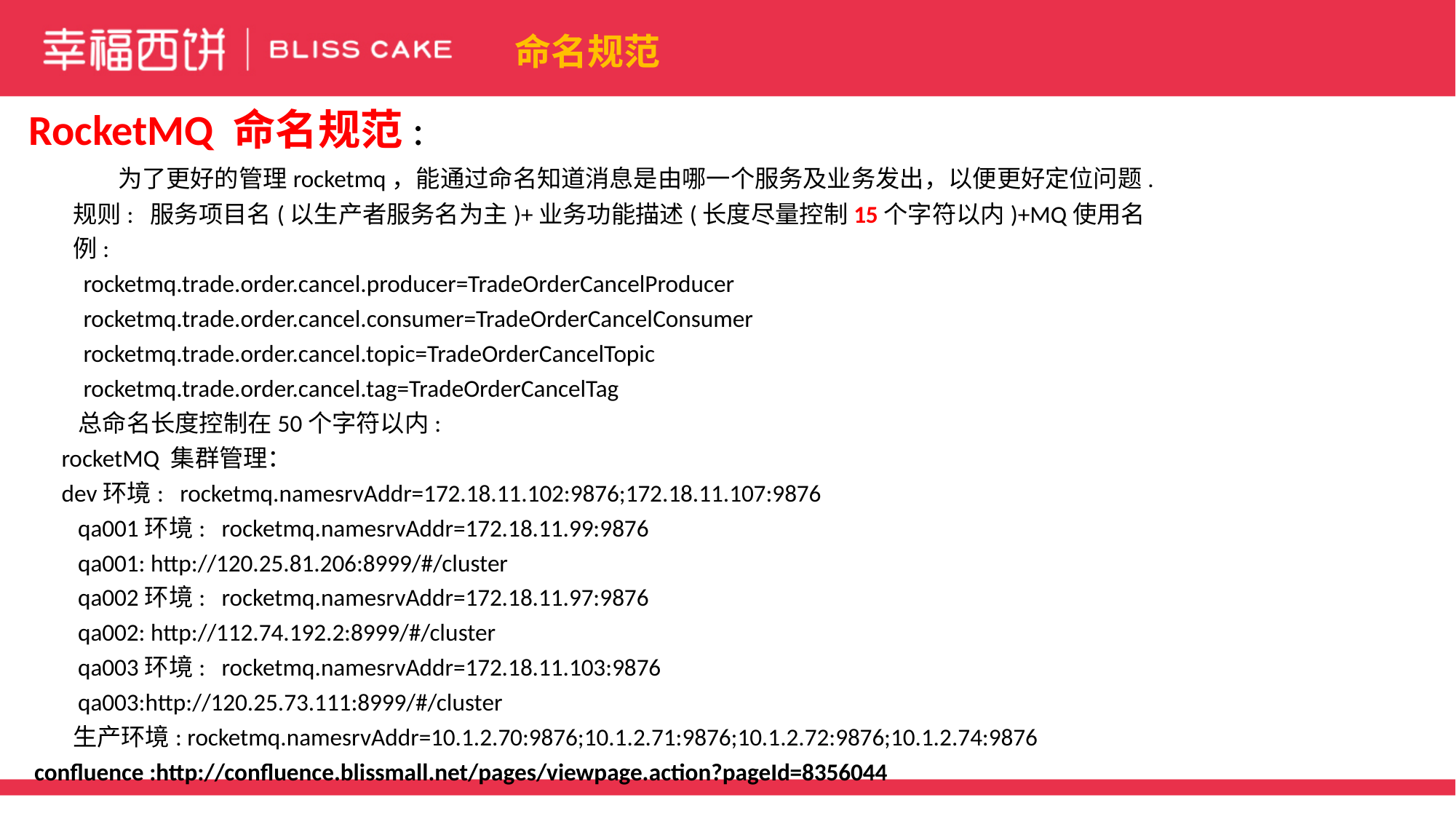

命名规范
RocketMQ 命名规范:
               为了更好的管理rocketmq，能通过命名知道消息是由哪一个服务及业务发出，以便更好定位问题.
       规则:  服务项目名(以生产者服务名为主)+业务功能描述(长度尽量控制15个字符以内)+MQ使用名
       例:
          rocketmq.trade.order.cancel.producer=TradeOrderCancelProducer
          rocketmq.trade.order.cancel.consumer=TradeOrderCancelConsumer
          rocketmq.trade.order.cancel.topic=TradeOrderCancelTopic
          rocketmq.trade.order.cancel.tag=TradeOrderCancelTag
        总命名长度控制在50个字符以内:
      rocketMQ 集群管理：
      dev环境:   rocketmq.namesrvAddr=172.18.11.102:9876;172.18.11.107:9876
         qa001环境:   rocketmq.namesrvAddr=172.18.11.99:9876
         qa001: http://120.25.81.206:8999/#/cluster
         qa002环境:   rocketmq.namesrvAddr=172.18.11.97:9876
         qa002: http://112.74.192.2:8999/#/cluster
         qa003环境:   rocketmq.namesrvAddr=172.18.11.103:9876
         qa003:http://120.25.73.111:8999/#/cluster
       生产环境: rocketmq.namesrvAddr=10.1.2.70:9876;10.1.2.71:9876;10.1.2.72:9876;10.1.2.74:9876
 confluence :http://confluence.blissmall.net/pages/viewpage.action?pageId=8356044